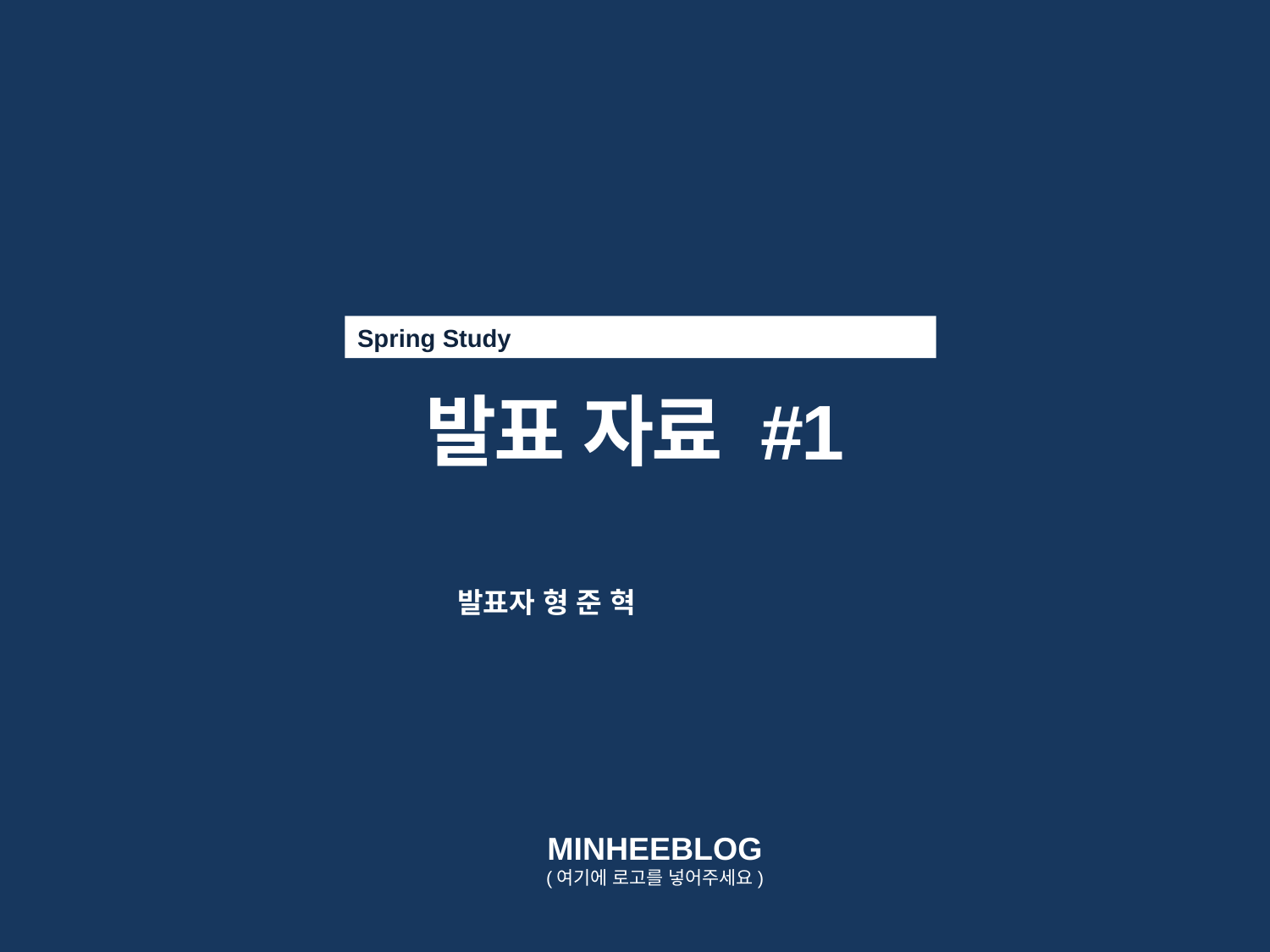

Spring Study
발표 자료 #1
발표자 형 준 혁
MINHEEBLOG
(여기에 로고를 넣어주세요)